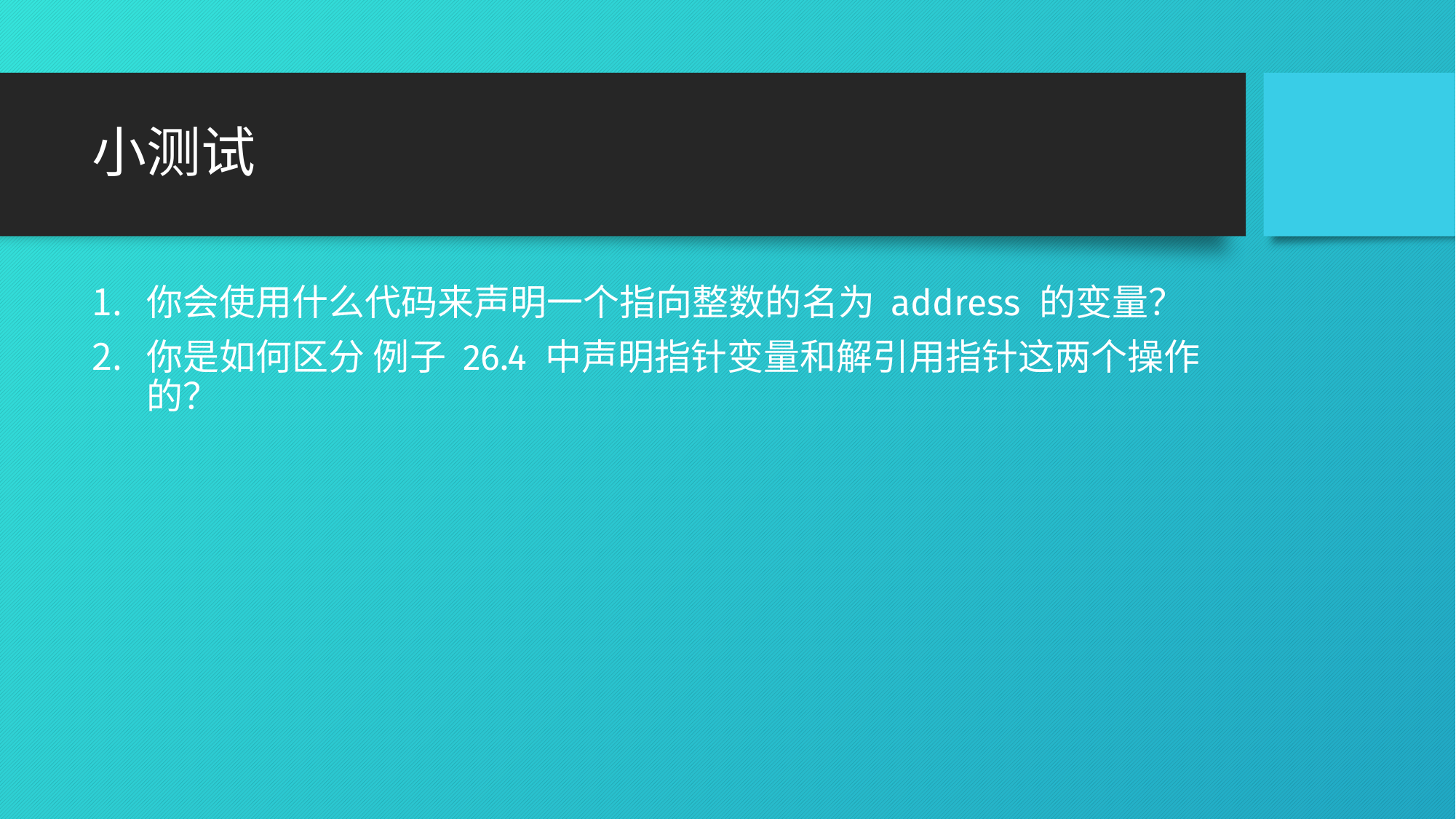

# 小测试
你会使用什么代码来声明一个指向整数的名为 address 的变量？
你是如何区分 例子 26.4 中声明指针变量和解引用指针这两个操作的？